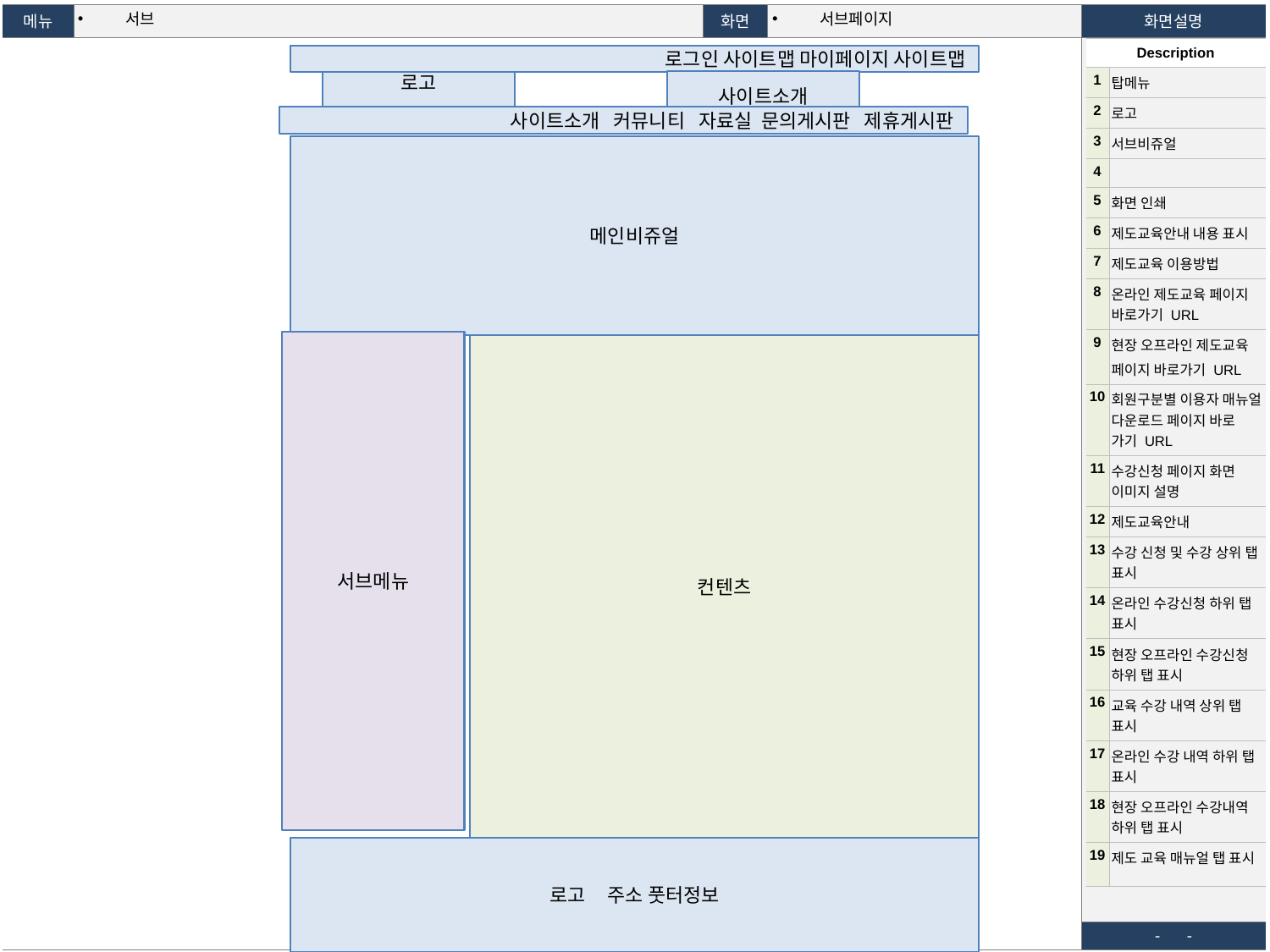

서브
서브페이지
| Description |  |
| --- | --- |
| 1 | 탑메뉴 |
| 2 | 로고 |
| 3 | 서브비쥬얼 |
| 4 |  |
| 5 | 화면 인쇄 |
| 6 | 제도교육안내 내용 표시 |
| 7 | 제도교육 이용방법 |
| 8 | 온라인 제도교육 페이지 바로가기 URL |
| 9 | 현장 오프라인 제도교육 페이지 바로가기 URL |
| 10 | 회원구분별 이용자 매뉴얼 다운로드 페이지 바로 가기 URL |
| 11 | 수강신청 페이지 화면 이미지 설명 |
| 12 | 제도교육안내 |
| 13 | 수강 신청 및 수강 상위 탭 표시 |
| 14 | 온라인 수강신청 하위 탭 표시 |
| 15 | 현장 오프라인 수강신청 하위 탭 표시 |
| 16 | 교육 수강 내역 상위 탭 표시 |
| 17 | 온라인 수강 내역 하위 탭 표시 |
| 18 | 현장 오프라인 수강내역 하위 탭 표시 |
| 19 | 제도 교육 매뉴얼 탭 표시 |
로그인 사이트맵 마이페이지 사이트맵
로고
사이트소개
1
사이트소개   커뮤니티   자료실  문의게시판   제휴게시판
메인비쥬얼
서브메뉴
컨텐츠
로고     주소 풋터정보